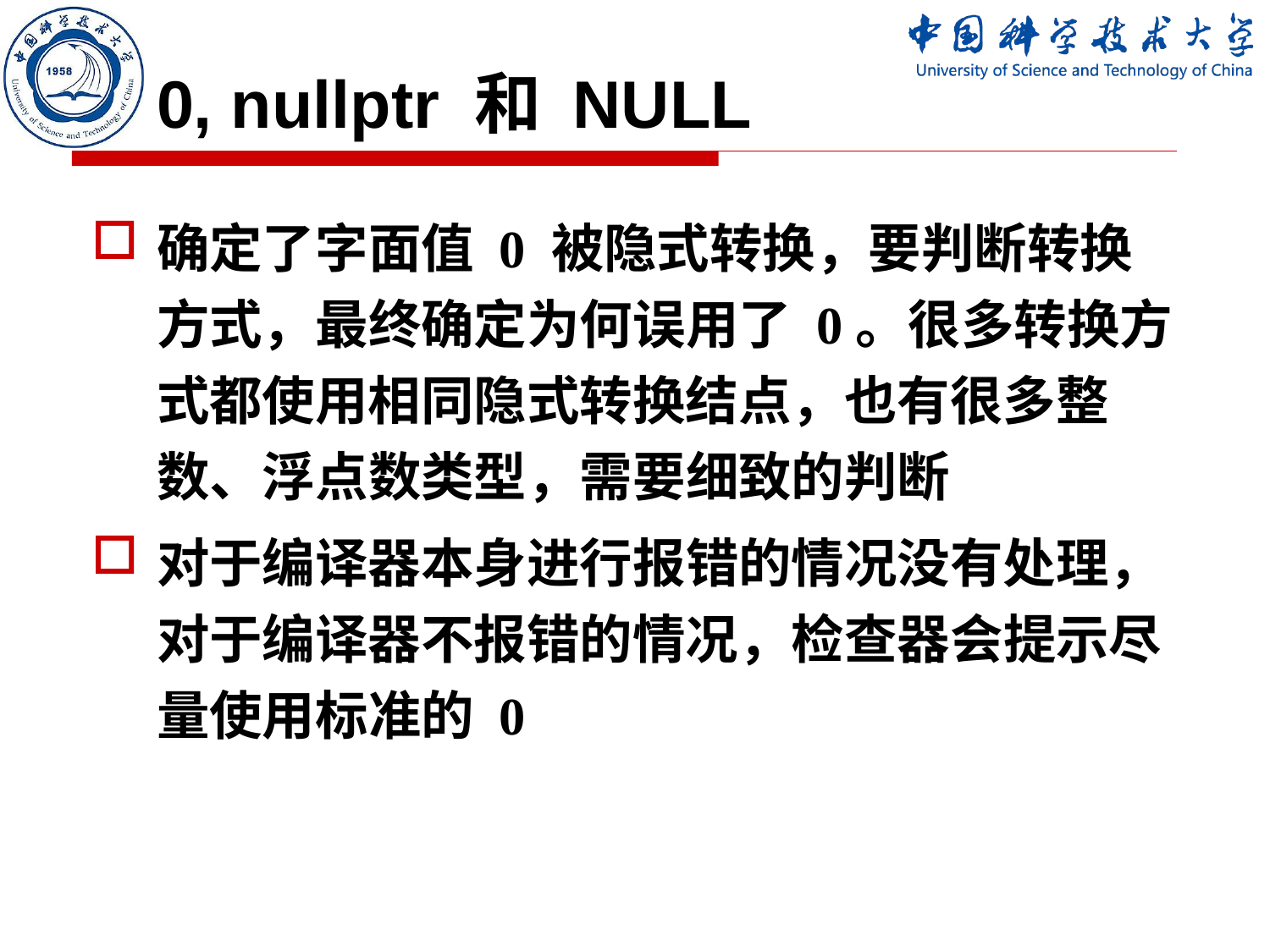

# 0, nullptr 和 NULL
确定了字面值 0 被隐式转换，要判断转换方式，最终确定为何误用了 0。很多转换方式都使用相同隐式转换结点，也有很多整数、浮点数类型，需要细致的判断
对于编译器本身进行报错的情况没有处理，对于编译器不报错的情况，检查器会提示尽量使用标准的 0

47